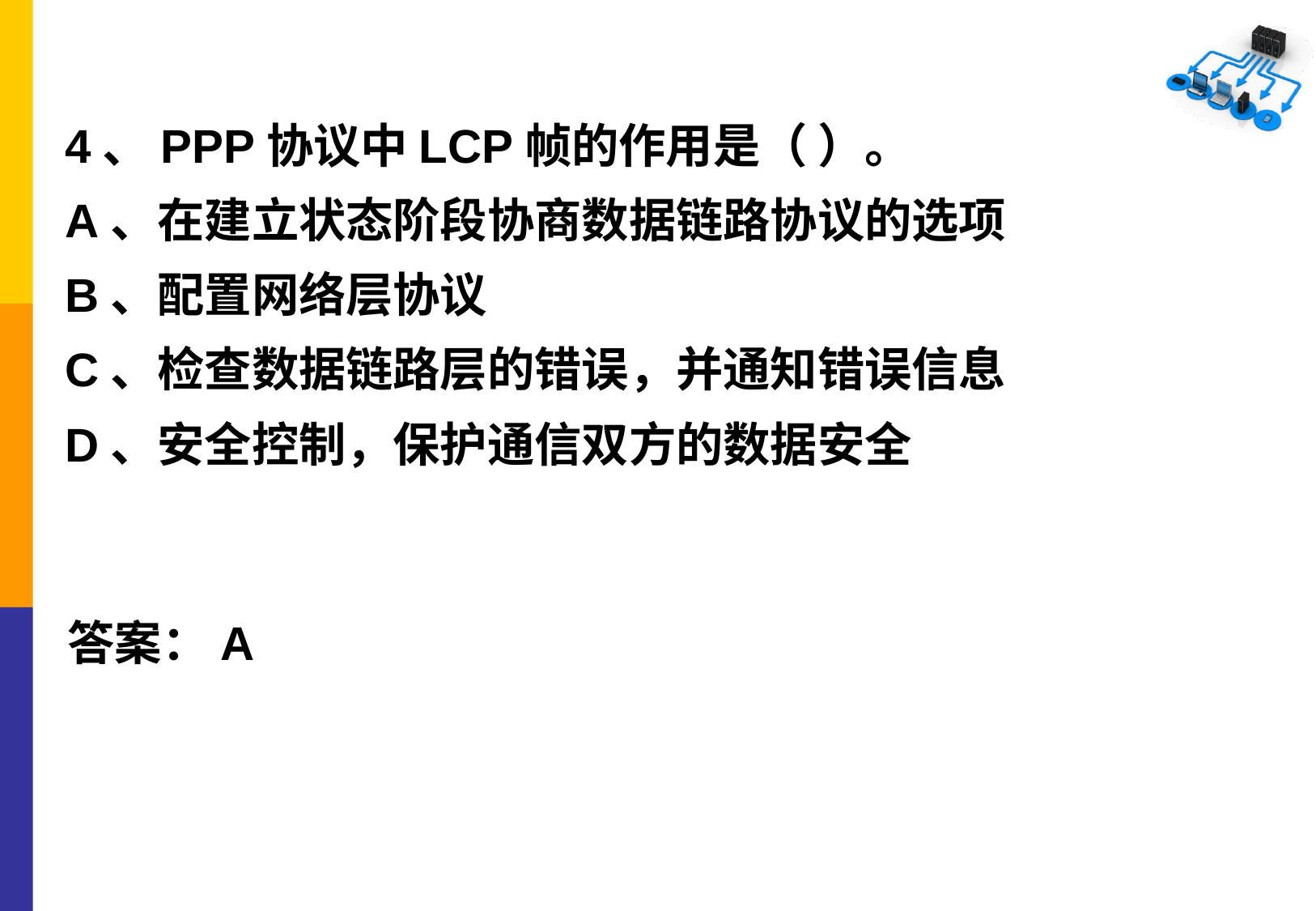

4、PPP协议中LCP帧的作用是（ ）。
A、在建立状态阶段协商数据链路协议的选项
B、配置网络层协议
C、检查数据链路层的错误，并通知错误信息
D、安全控制，保护通信双方的数据安全
答案：A